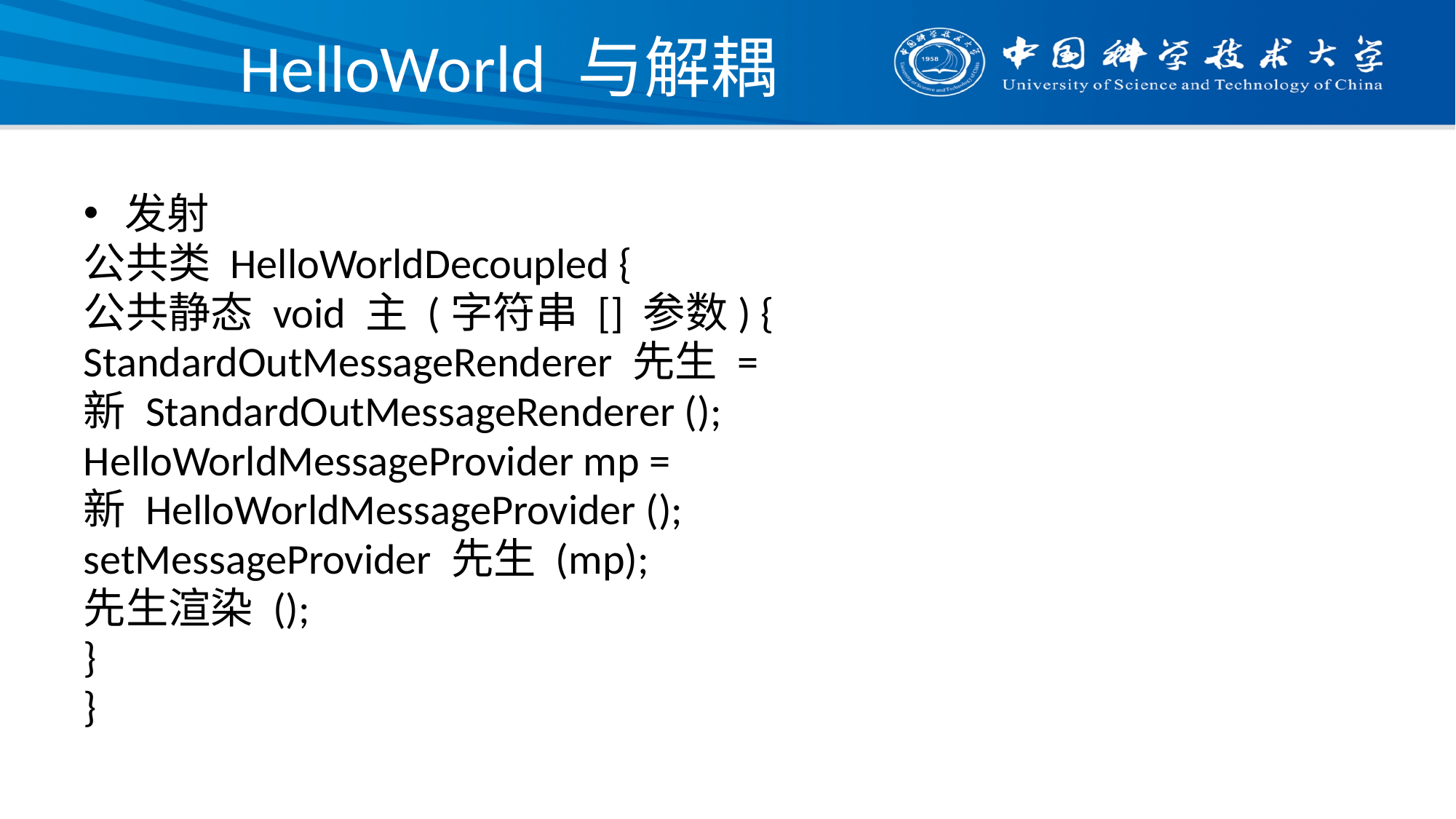

# HelloWorld 与解耦
发射
公共类 HelloWorldDecoupled {
公共静态 void 主 (字符串 [] 参数) {
StandardOutMessageRenderer 先生 =
新 StandardOutMessageRenderer ();
HelloWorldMessageProvider mp =
新 HelloWorldMessageProvider ();
setMessageProvider 先生 (mp);
先生渲染 ();
}
}